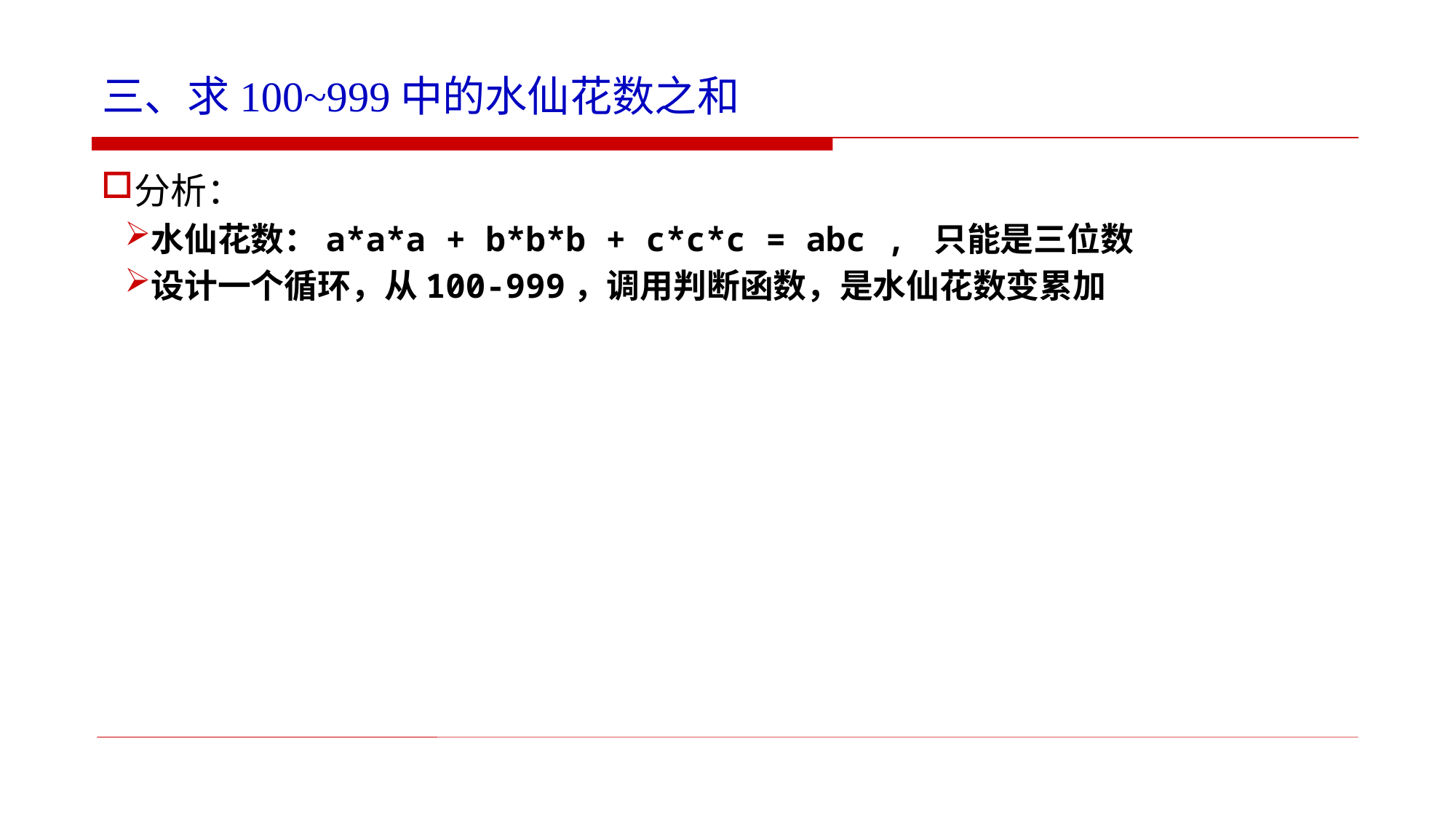

# 三、求100~999中的水仙花数之和
分析：
水仙花数：a*a*a + b*b*b + c*c*c = abc , 只能是三位数
设计一个循环，从100-999，调用判断函数，是水仙花数变累加